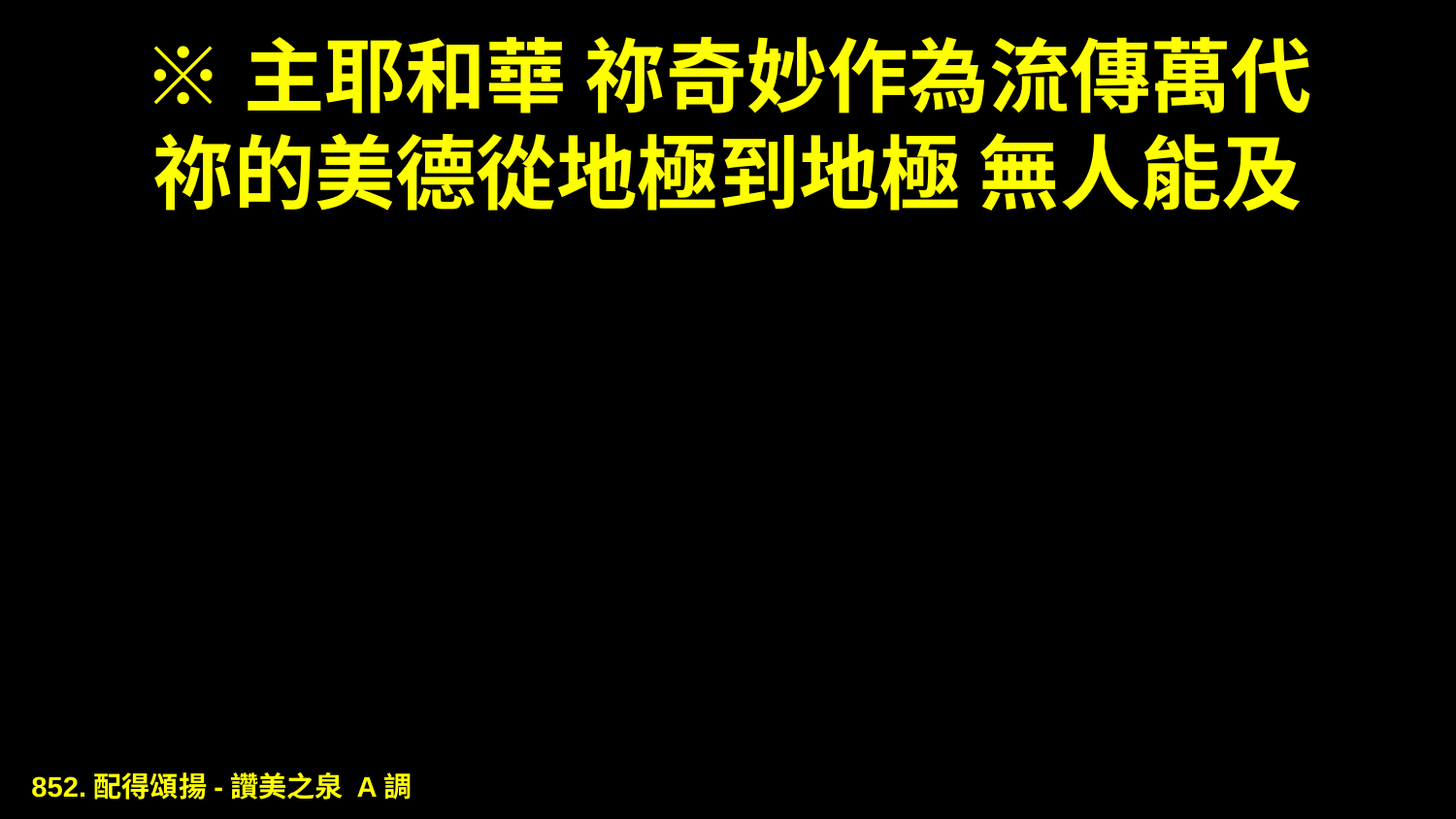

# ※主耶和華 祢奇妙作為流傳萬代 祢的美德從地極到地極 無人能及
852.配得頌揚-讚美之泉 A調